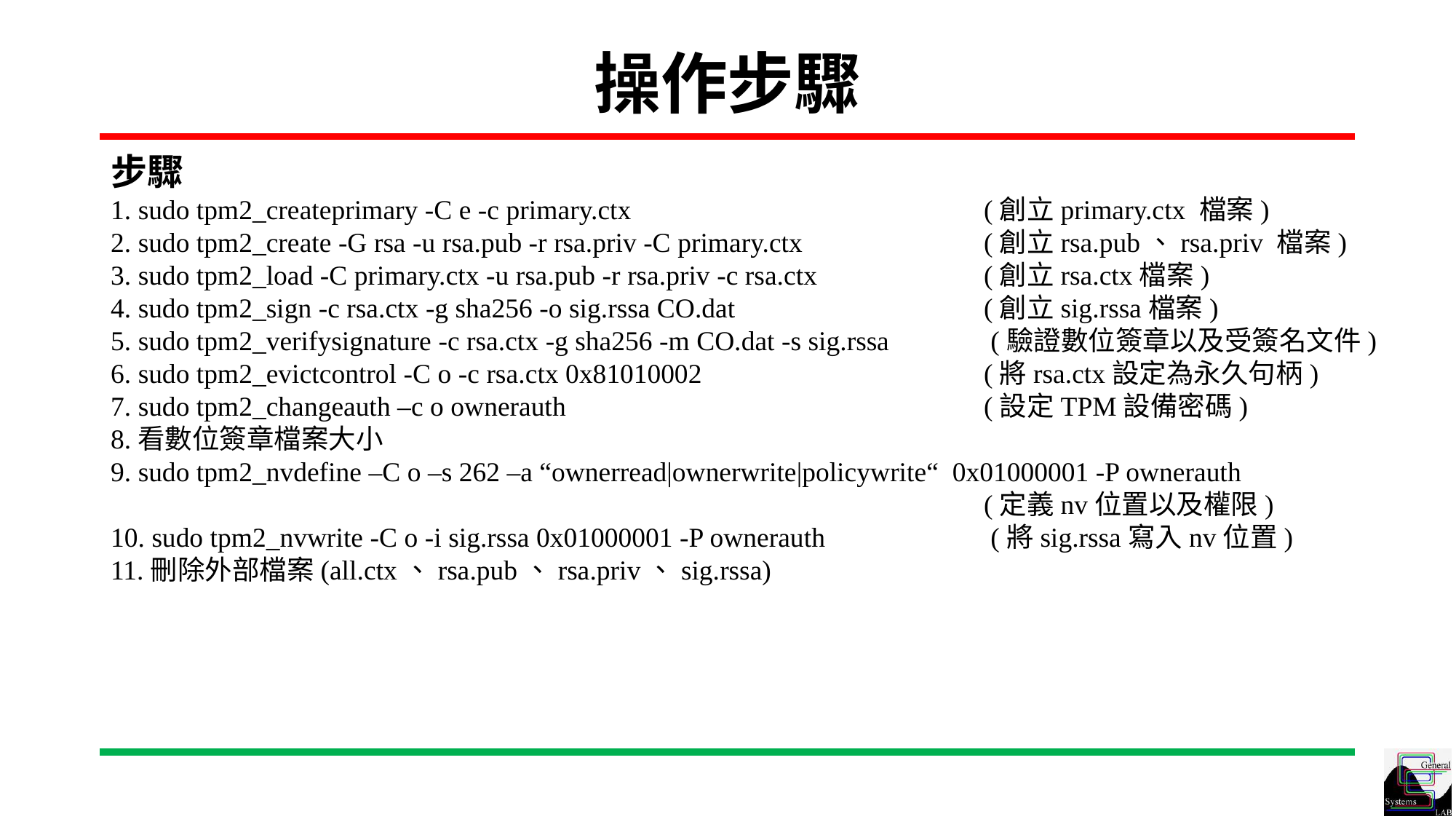

# 操作步驟
步驟
1. sudo tpm2_createprimary -C e -c primary.ctx 				(創立primary.ctx 檔案)
2. sudo tpm2_create -G rsa -u rsa.pub -r rsa.priv -C primary.ctx		(創立rsa.pub、rsa.priv 檔案)
3. sudo tpm2_load -C primary.ctx -u rsa.pub -r rsa.priv -c rsa.ctx 		(創立rsa.ctx檔案)
4. sudo tpm2_sign -c rsa.ctx -g sha256 -o sig.rssa CO.dat 			(創立sig.rssa檔案)
5. sudo tpm2_verifysignature -c rsa.ctx -g sha256 -m CO.dat -s sig.rssa	 (驗證數位簽章以及受簽名文件)
6. sudo tpm2_evictcontrol -C o -c rsa.ctx 0x81010002 			(將rsa.ctx設定為永久句柄)
7. sudo tpm2_changeauth –c o ownerauth 				(設定TPM設備密碼)
8.看數位簽章檔案大小
9. sudo tpm2_nvdefine –C o –s 262 –a “ownerread|ownerwrite|policywrite“  0x01000001 -P ownerauth
								(定義nv位置以及權限)
10. sudo tpm2_nvwrite -C o -i sig.rssa 0x01000001 -P ownerauth 		 (將sig.rssa寫入nv位置)
11.刪除外部檔案(all.ctx、rsa.pub、rsa.priv、sig.rssa)